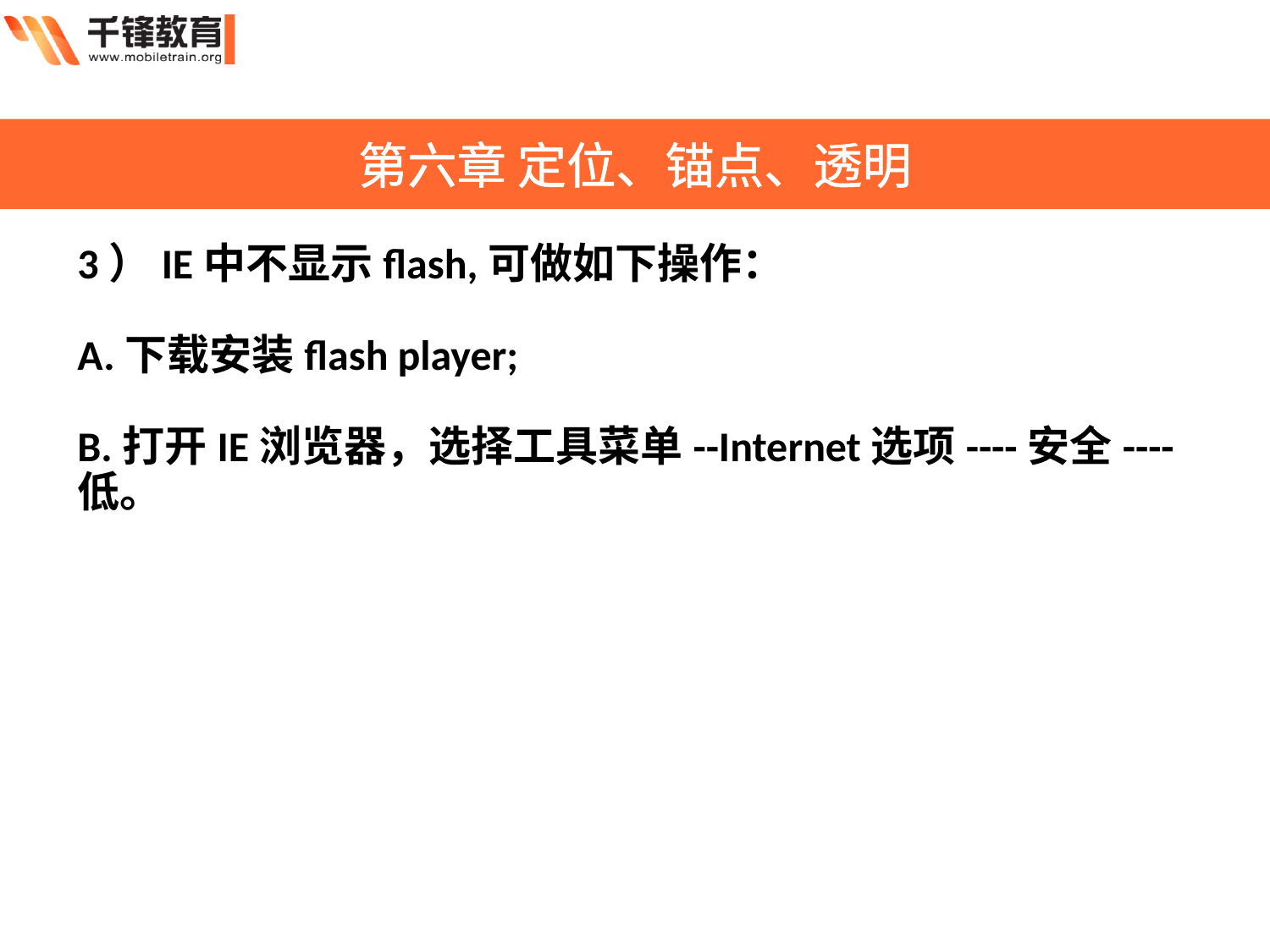

第六章 定位、锚点、透明
3）IE中不显示flash,可做如下操作：

A.下载安装flash player;

B.打开IE浏览器，选择工具菜单--Internet选项----安全----低。